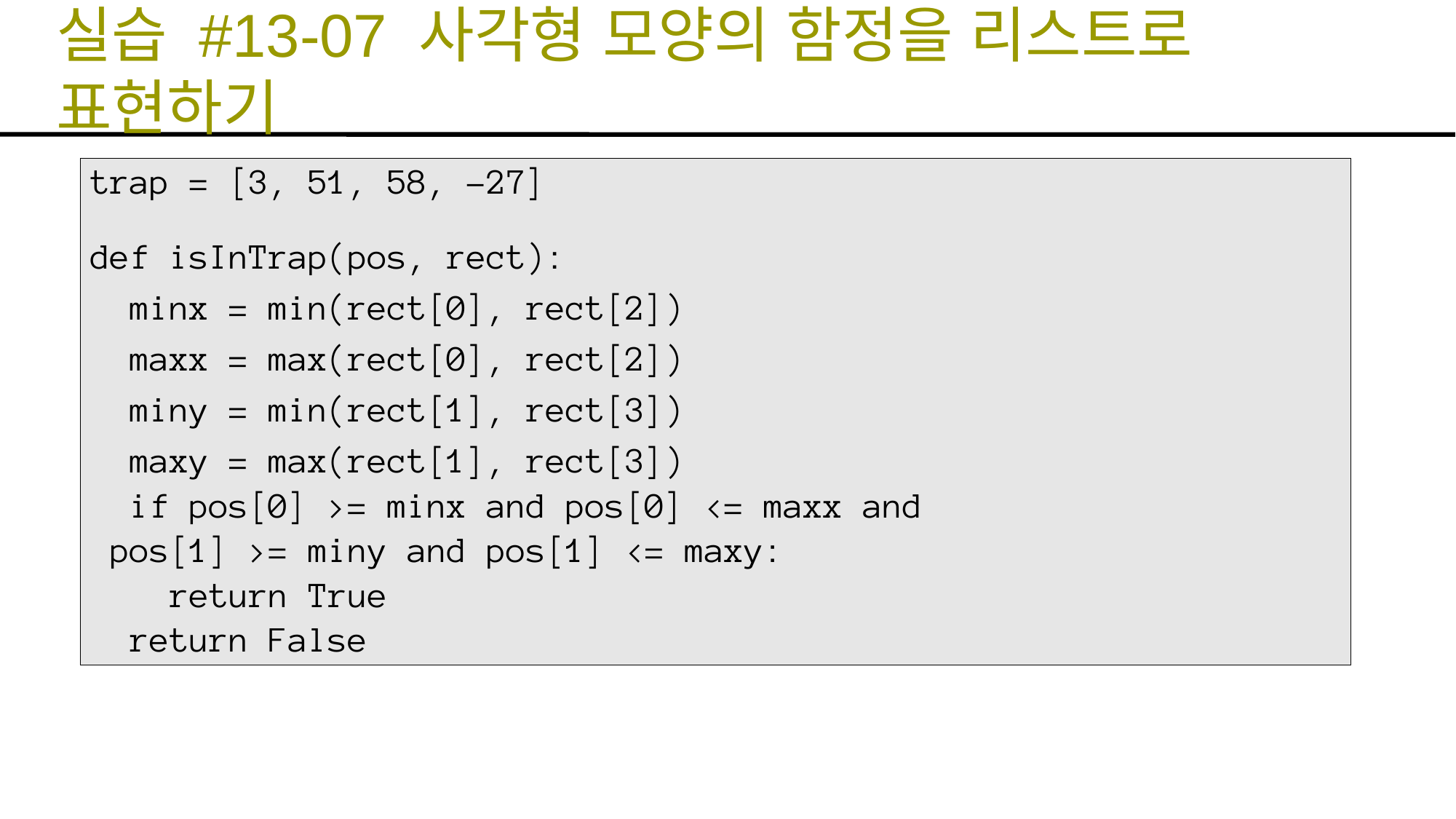

실습 #13-07 사각형 모양의 함정을 리스트로 표현하기
trap = [3, 51, 58, -27]

def isInTrap(pos, rect):
  minx = min(rect[0], rect[2])
  maxx = max(rect[0], rect[2])
  miny = min(rect[1], rect[3])
  maxy = max(rect[1], rect[3])
  if pos[0] >= minx and pos[0] <= maxx and
 pos[1] >= miny and pos[1] <= maxy:
    return True
  return False